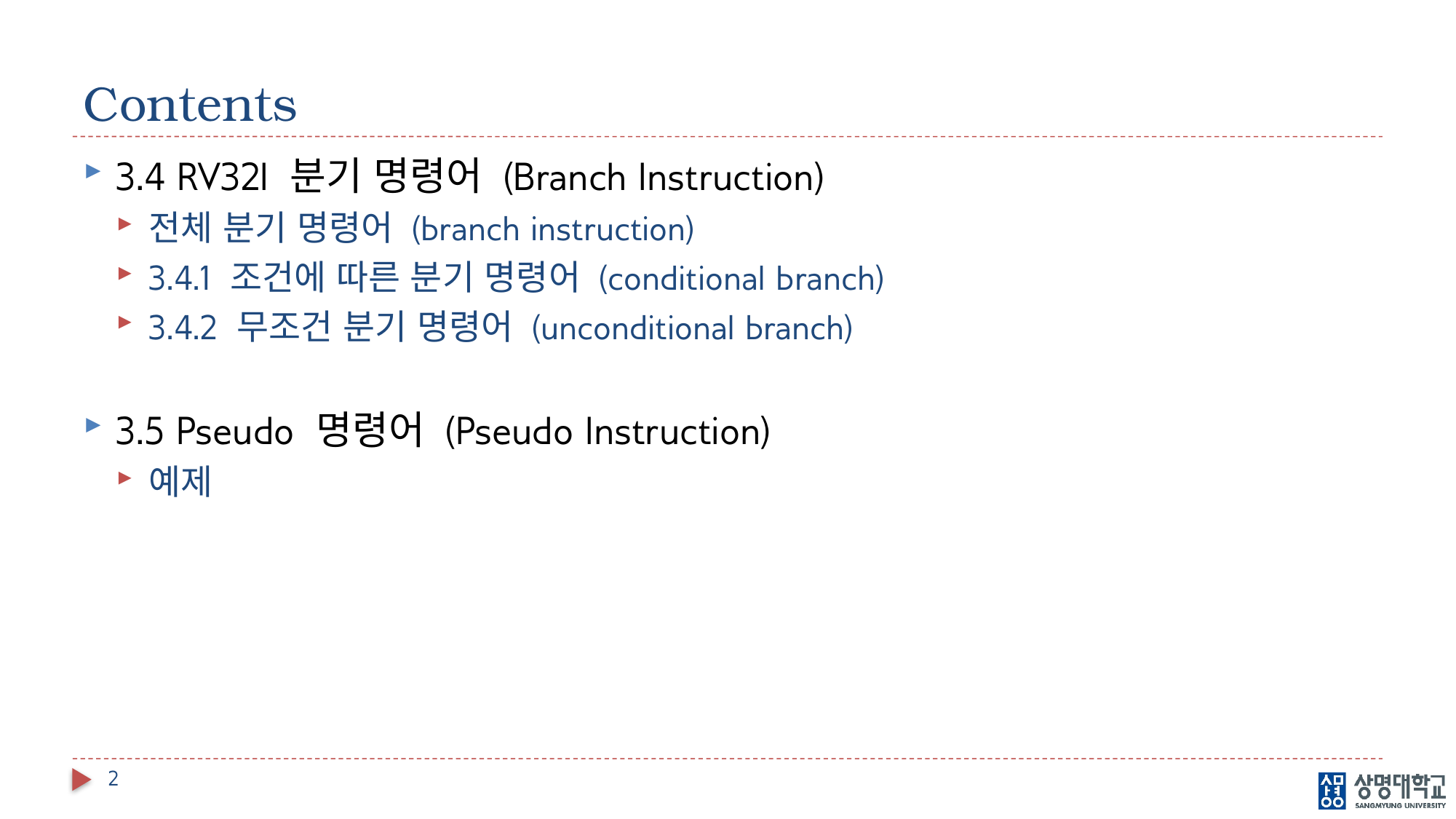

# Contents

3.4 RV32I 분기 명령어 (Branch Instruction)
전체 분기 명령어 (branch instruction)
3.4.1 조건에 따른 분기 명령어 (conditional branch)
3.4.2 무조건 분기 명령어 (unconditional branch)

3.5 Pseudo 명령어 (Pseudo Instruction)
예제

2